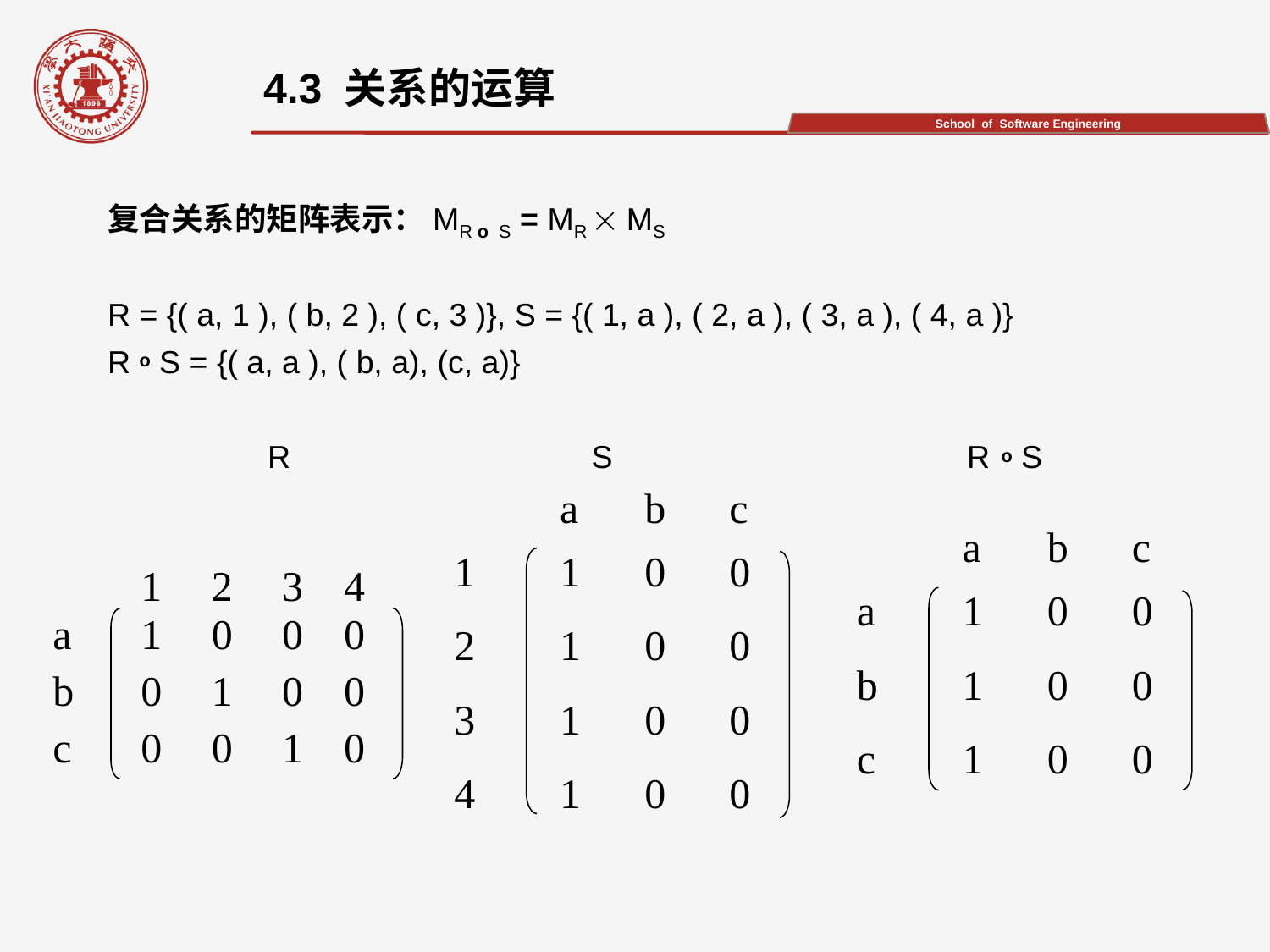

4.3 关系的运算
复合关系的矩阵表示：MR o  S = MR × MS

R = {( a, 1 ), ( b, 2 ), ( c, 3 )}, S = {( 1, a ), ( 2, a ), ( 3, a ), ( 4, a )}
R o S = {( a, a ), ( b, a), (c, a)}

                  R                                  S                                        R o S

a
b
c
1
1
0
0

2
1
0
0
3
1
0
0
4
1
0
0
a
b
c
a
1
0
0

b
1
0
0
c
1
0
0
1
2
3
4
a
1
0
0
0

b
0
1
0
0
c
0
0
1
0